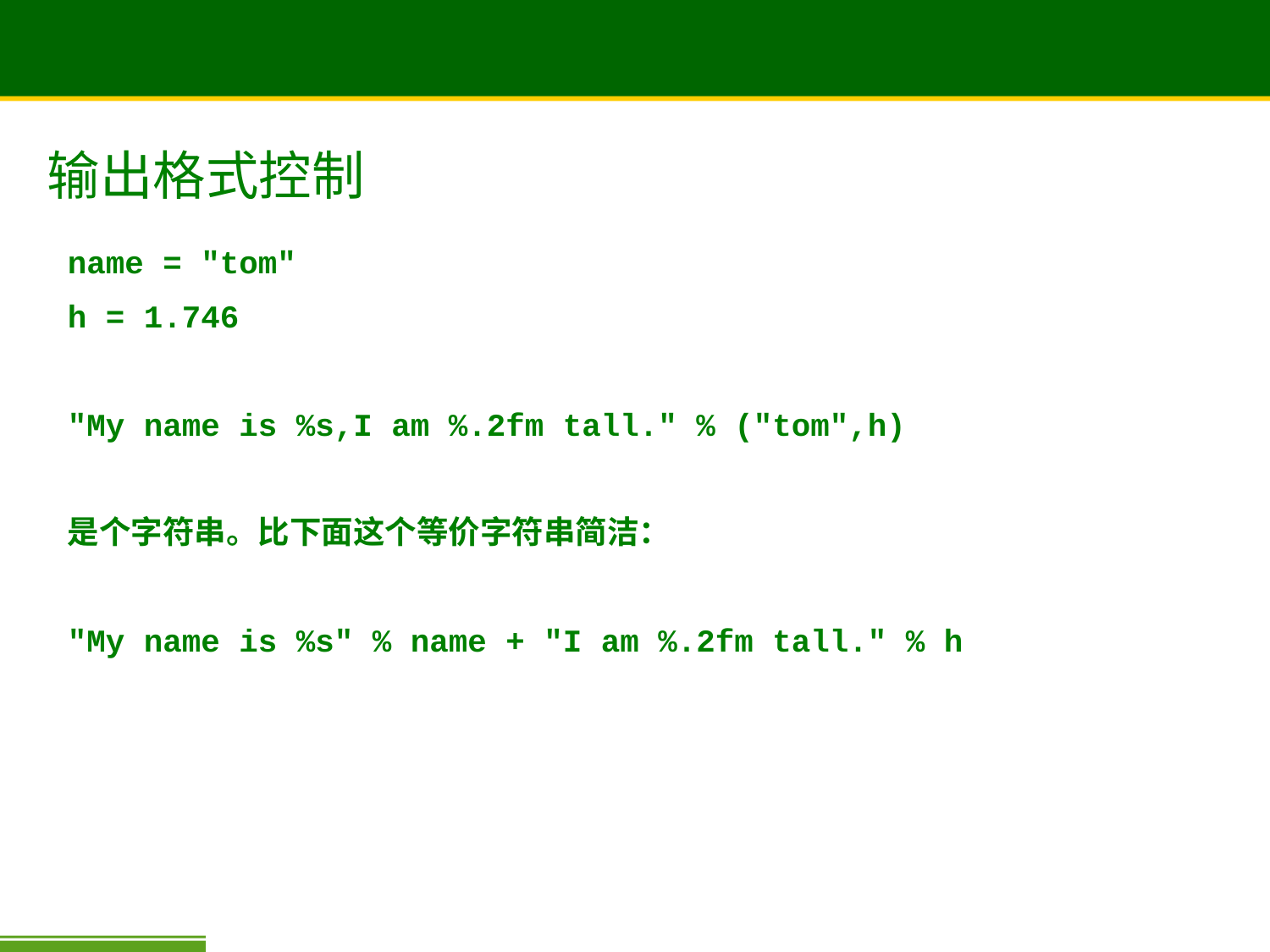

输出格式控制
name = "tom"
h = 1.746

"My name is %s,I am %.2fm tall." % ("tom",h)

是个字符串。比下面这个等价字符串简洁：

"My name is %s" % name + "I am %.2fm tall." % h